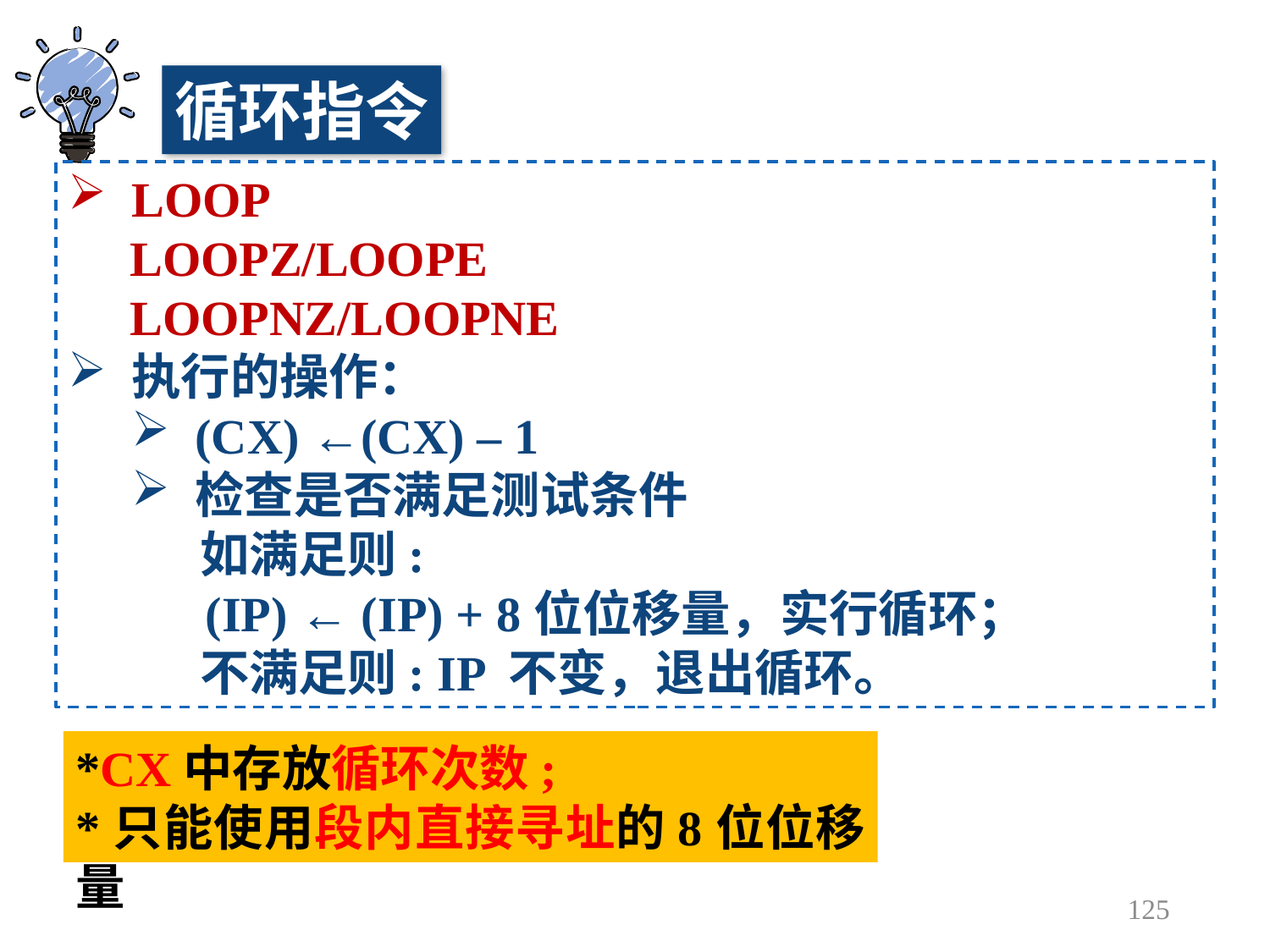

循环指令
LOOP
     LOOPZ/LOOPE
     LOOPNZ/LOOPNE
执行的操作：
(CX) ←(CX) – 1
检查是否满足测试条件
     如满足则:
      (IP) ← (IP) + 8位位移量，实行循环；
     不满足则: IP 不变，退出循环。
*CX中存放循环次数;
*只能使用段内直接寻址的8位位移量
125